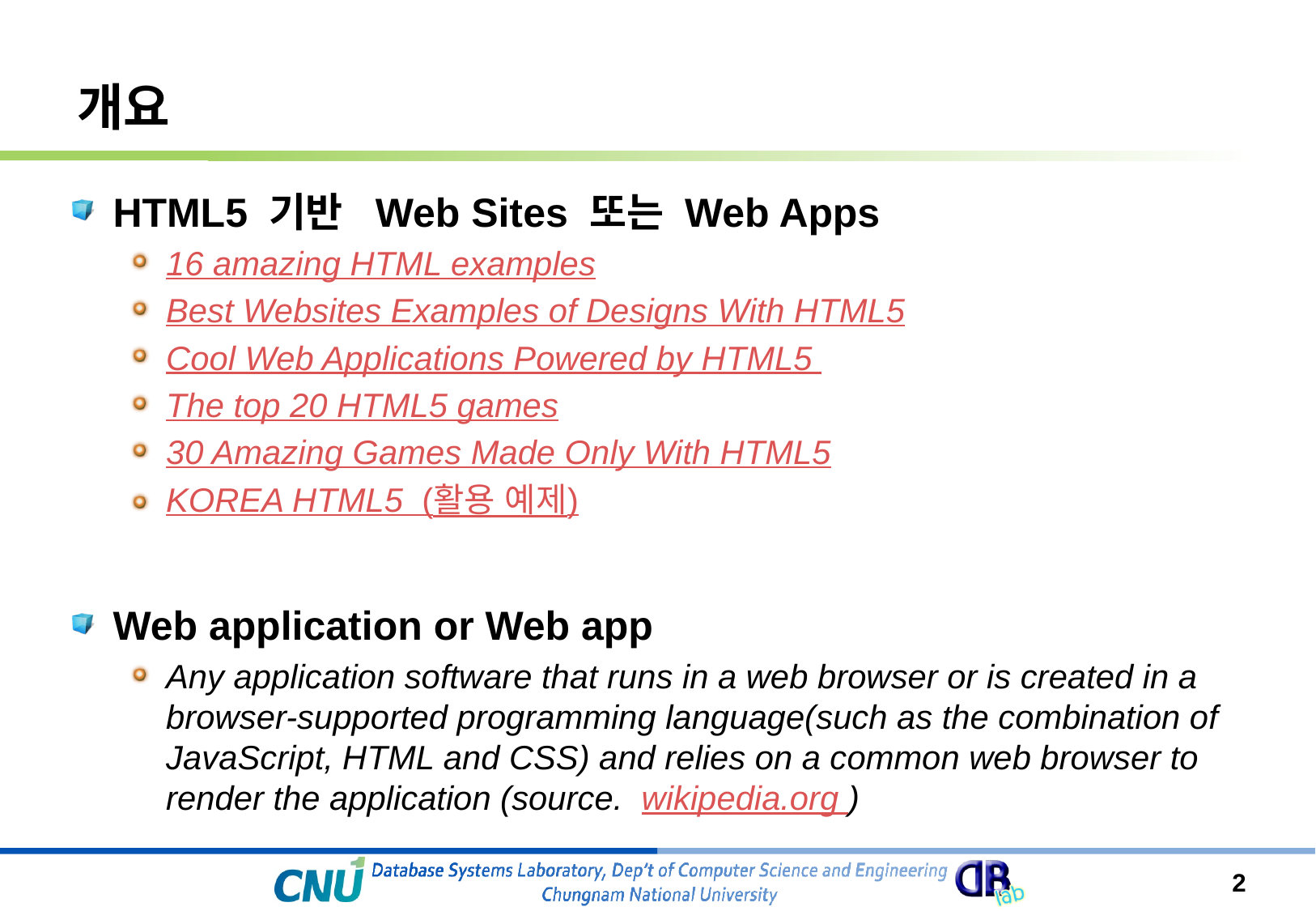

# 개요
HTML5 기반  Web Sites 또는 Web Apps
16 amazing HTML examples
Best Websites Examples of Designs With HTML5
Cool Web Applications Powered by HTML5
The top 20 HTML5 games
30 Amazing Games Made Only With HTML5
KOREA HTML5  (활용 예제)

Web application or Web app
Any application software that runs in a web browser or is created in a browser-supported programming language(such as the combination of JavaScript, HTML and CSS) and relies on a common web browser to render the application (source.  wikipedia.org )

2